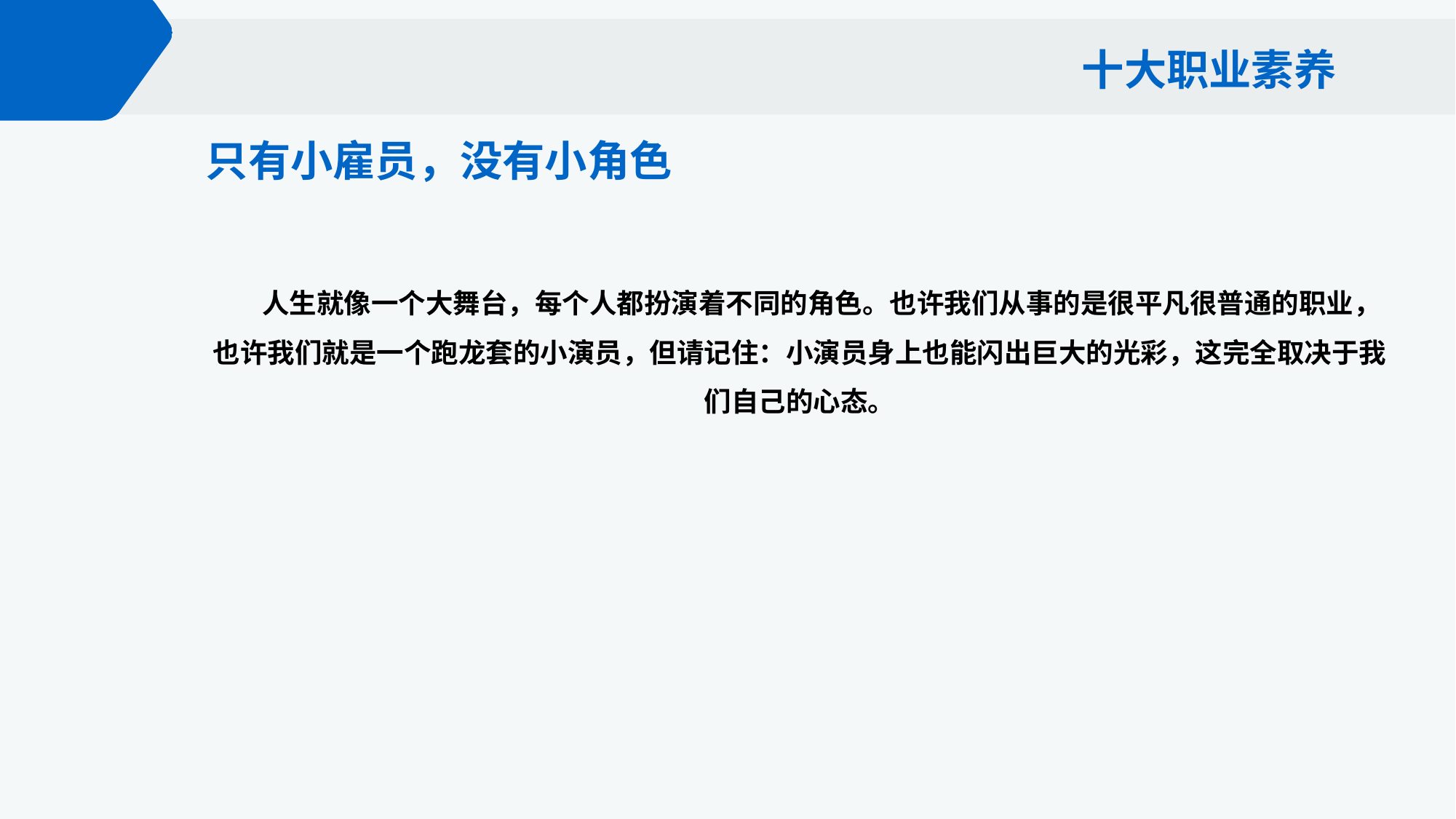

十大职业素养
只有小雇员，没有小角色
      人生就像一个大舞台，每个人都扮演着不同的角色。也许我们从事的是很平凡很普通的职业，也许我们就是一个跑龙套的小演员，但请记住：小演员身上也能闪出巨大的光彩，这完全取决于我们自己的心态。